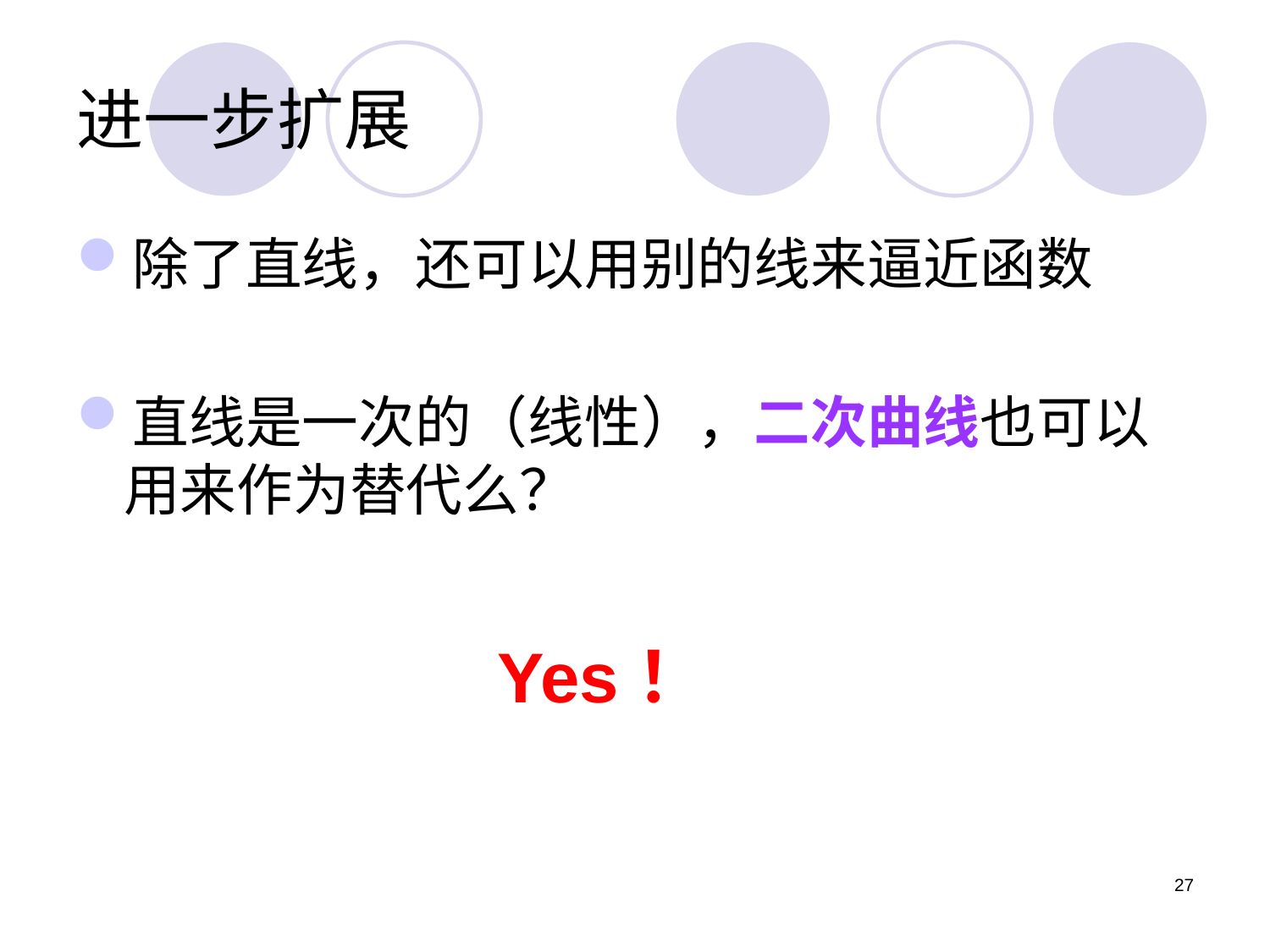

# 进一步扩展
除了直线，还可以用别的线来逼近函数

直线是一次的（线性），二次曲线也可以用来作为替代么？
Yes！
27